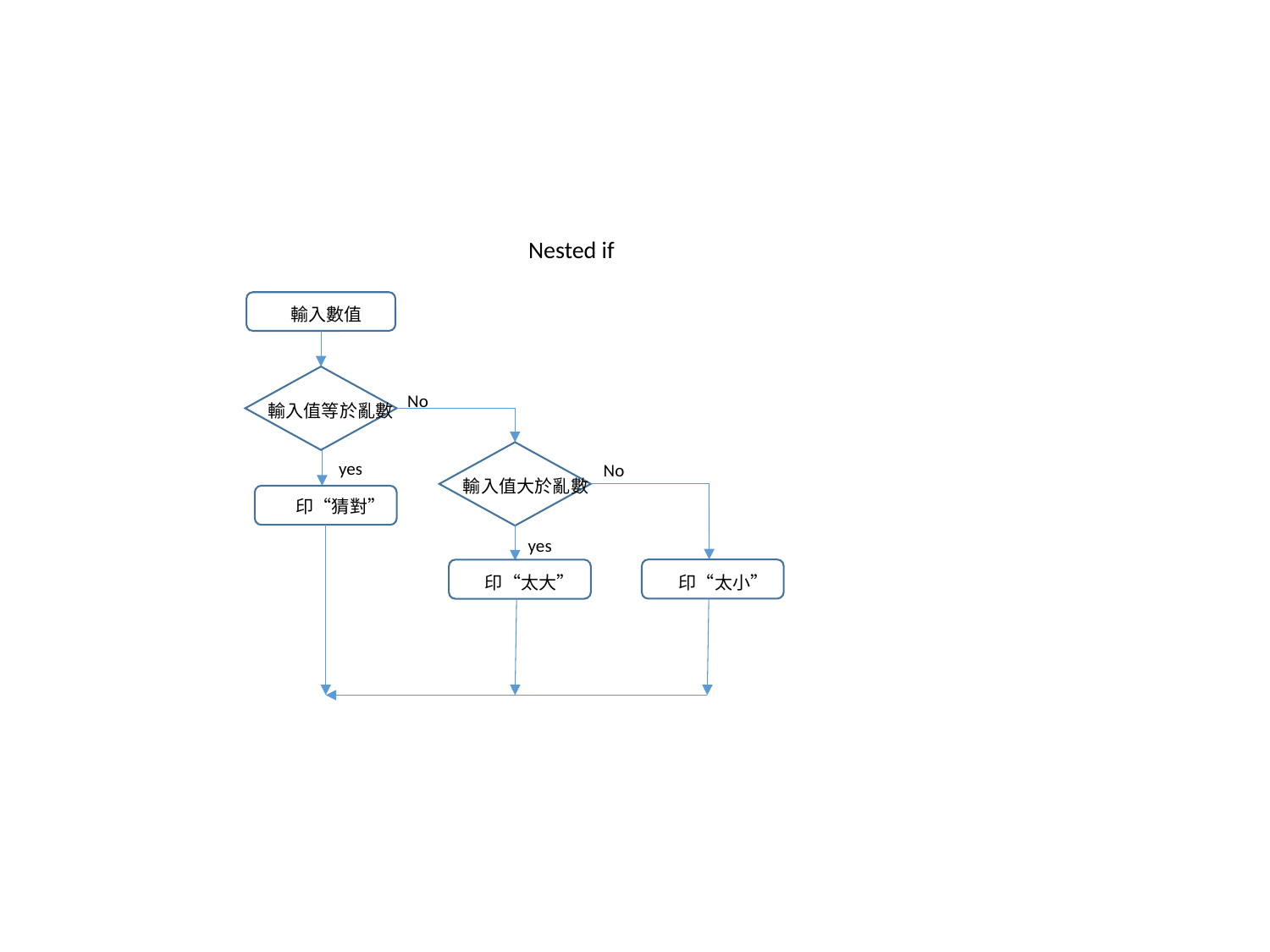

Nested if

輸入數值

No
輸入值等於亂數

yes
No
輸入值大於亂數

印“猜對”
yes

印“太大”
印“太小”